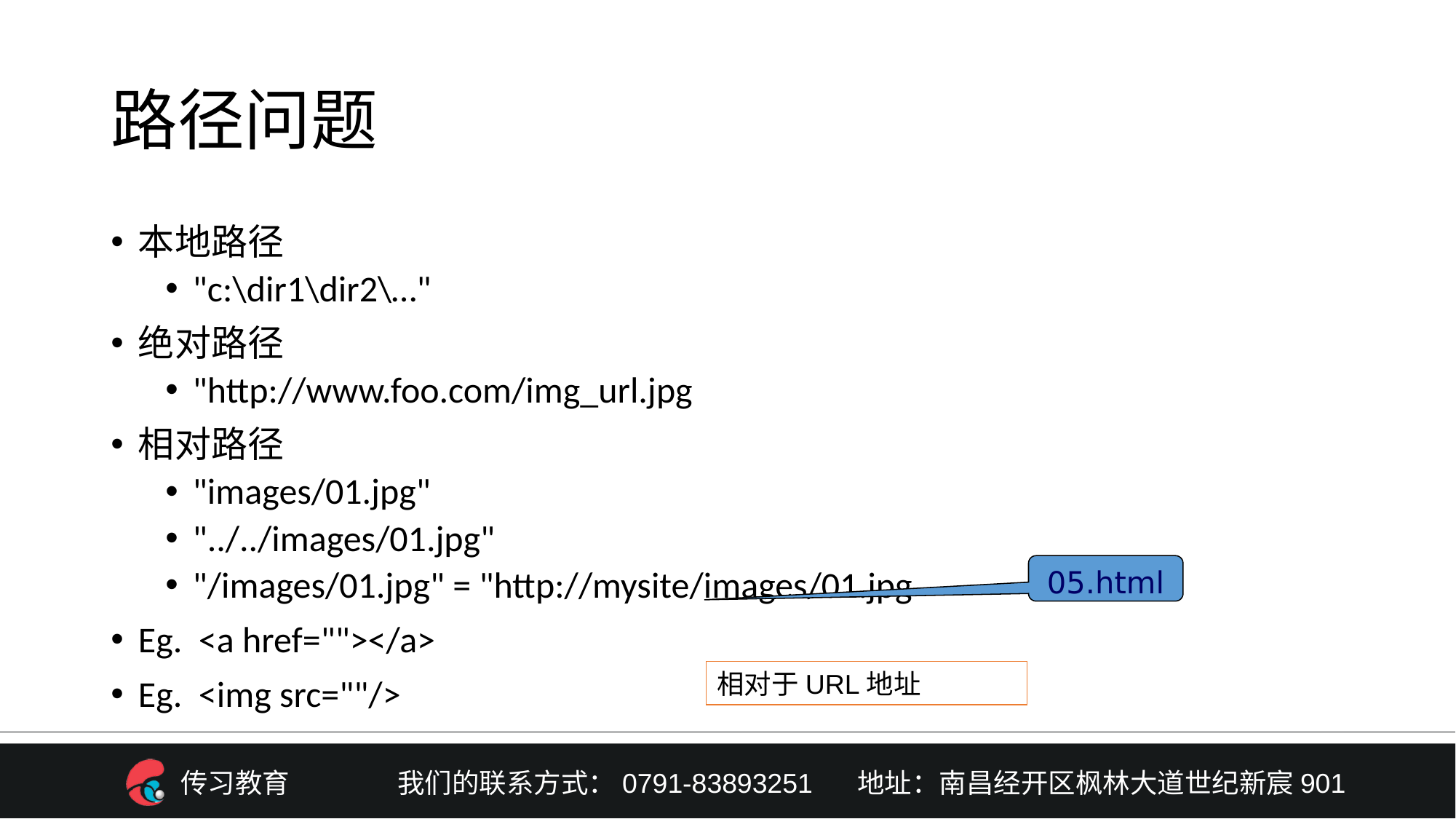

# 路径问题
本地路径
"c:\dir1\dir2\…"
绝对路径
"http://www.foo.com/img_url.jpg
相对路径
"images/01.jpg"
"../../images/01.jpg"
"/images/01.jpg" = "http://mysite/images/01.jpg
Eg.  <a href=""></a>
Eg.  <img src=""/>
05.html
相对于URL地址